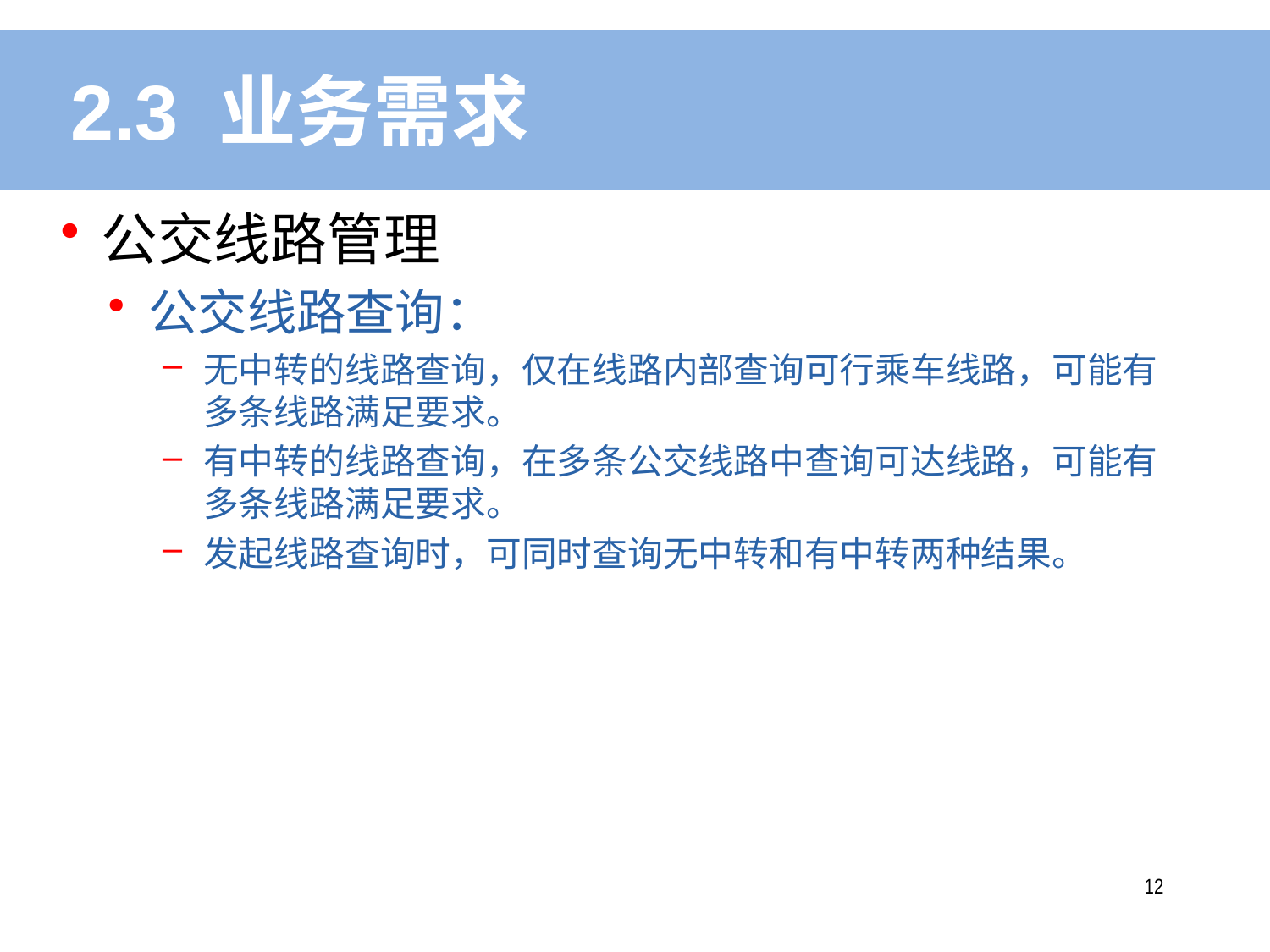

# 2.3 业务需求
公交线路管理
公交线路查询：
无中转的线路查询，仅在线路内部查询可行乘车线路，可能有多条线路满足要求。
有中转的线路查询，在多条公交线路中查询可达线路，可能有多条线路满足要求。
发起线路查询时，可同时查询无中转和有中转两种结果。
12